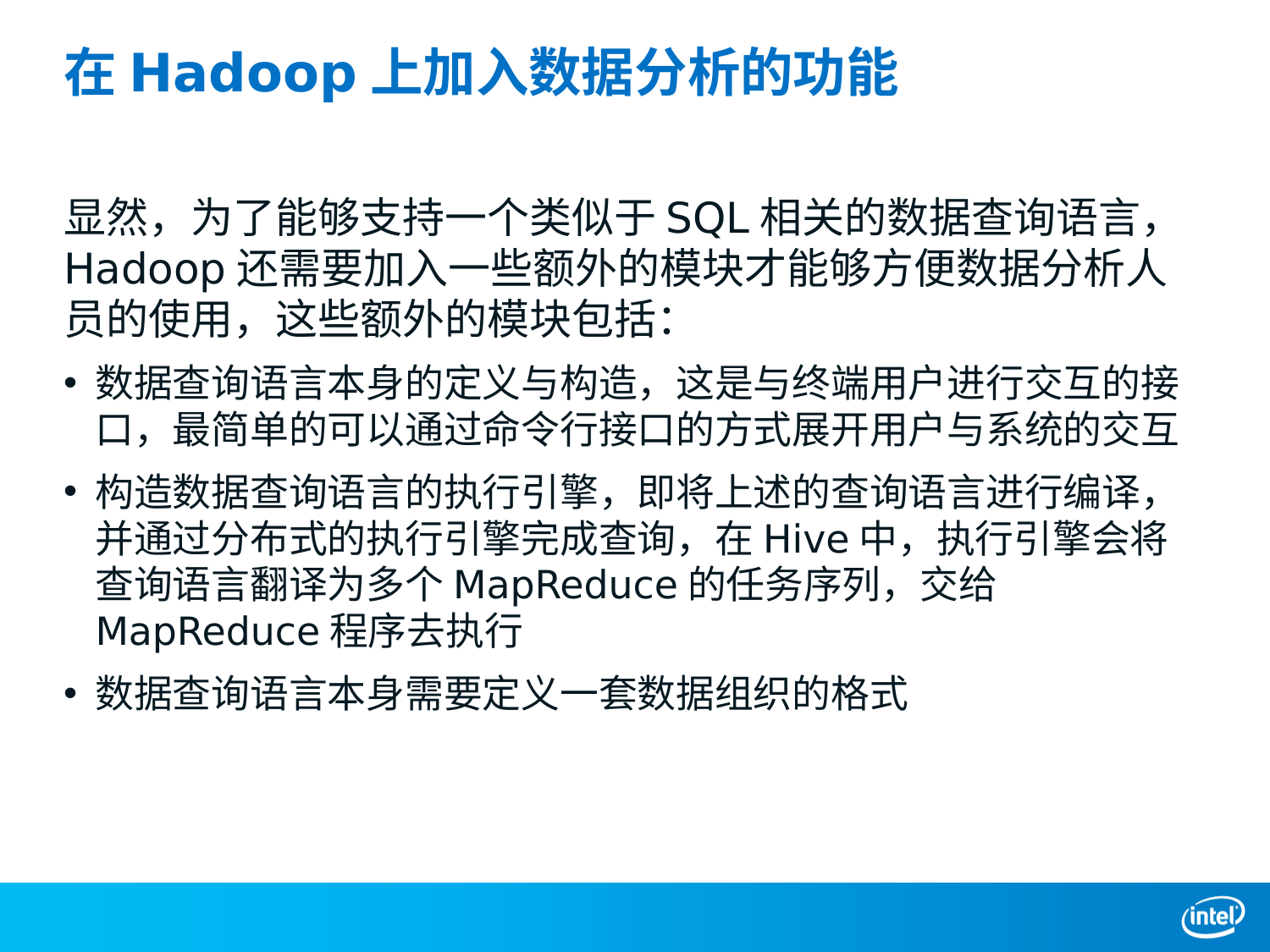

# 在Hadoop上加入数据分析的功能
显然，为了能够支持一个类似于SQL相关的数据查询语言，Hadoop还需要加入一些额外的模块才能够方便数据分析人员的使用，这些额外的模块包括：
数据查询语言本身的定义与构造，这是与终端用户进行交互的接口，最简单的可以通过命令行接口的方式展开用户与系统的交互
构造数据查询语言的执行引擎，即将上述的查询语言进行编译，并通过分布式的执行引擎完成查询，在Hive中，执行引擎会将查询语言翻译为多个MapReduce的任务序列，交给MapReduce程序去执行
数据查询语言本身需要定义一套数据组织的格式